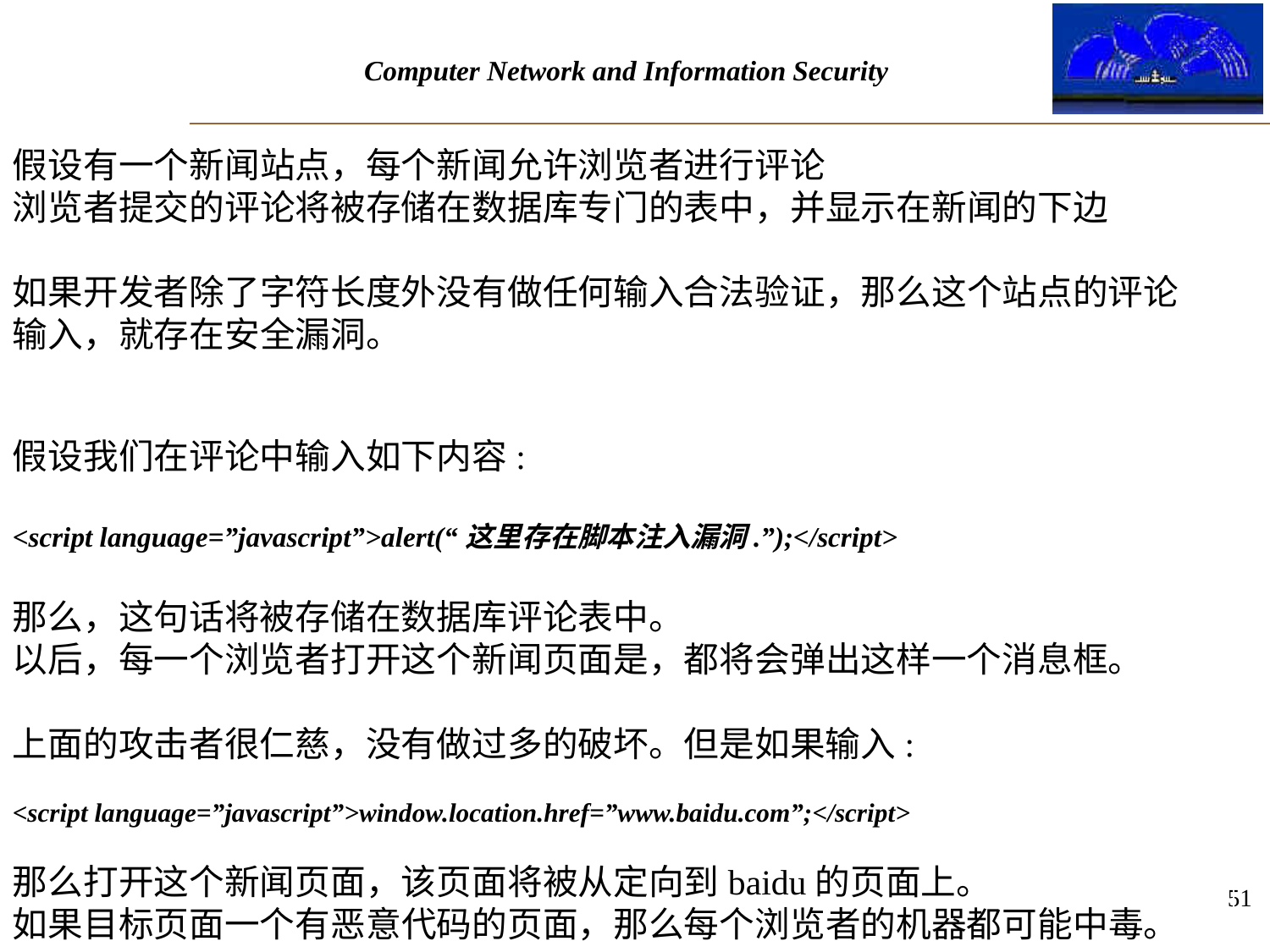

假设有一个新闻站点，每个新闻允许浏览者进行评论
浏览者提交的评论将被存储在数据库专门的表中，并显示在新闻的下边

如果开发者除了字符长度外没有做任何输入合法验证，那么这个站点的评论输入，就存在安全漏洞。
假设我们在评论中输入如下内容:

<script language=”javascript”>alert(“这里存在脚本注入漏洞.”);</script>

那么，这句话将被存储在数据库评论表中。
以后，每一个浏览者打开这个新闻页面是，都将会弹出这样一个消息框。

上面的攻击者很仁慈，没有做过多的破坏。但是如果输入:

<script language=”javascript”>window.location.href=”www.baidu.com”;</script>

那么打开这个新闻页面，该页面将被从定向到baidu的页面上。
如果目标页面一个有恶意代码的页面，那么每个浏览者的机器都可能中毒。
51